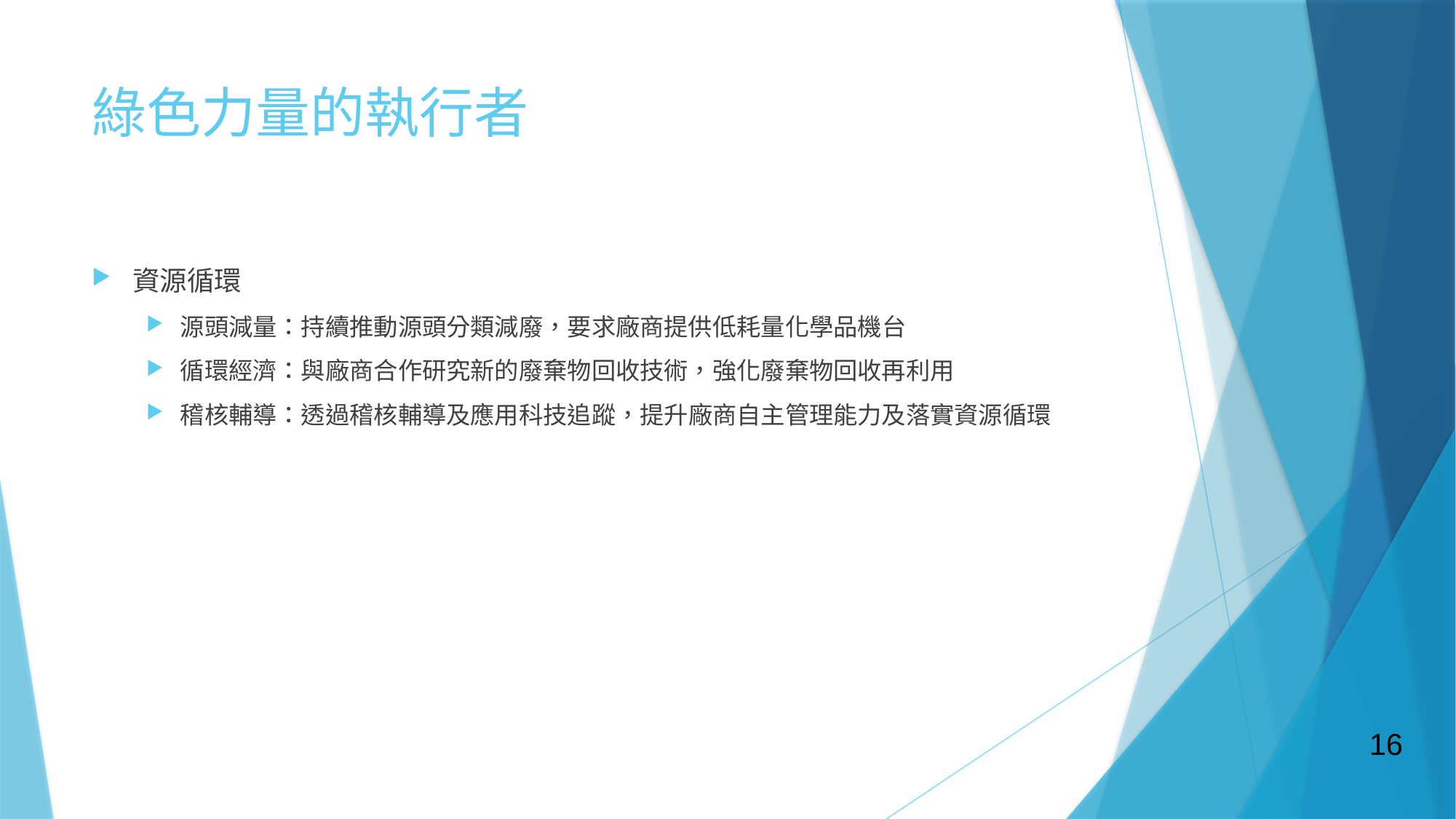

# 綠色力量的執行者
資源循環
源頭減量：持續推動源頭分類減廢，要求廠商提供低耗量化學品機台
循環經濟：與廠商合作研究新的廢棄物回收技術，強化廢棄物回收再利用
稽核輔導：透過稽核輔導及應用科技追蹤，提升廠商自主管理能力及落實資源循環
16